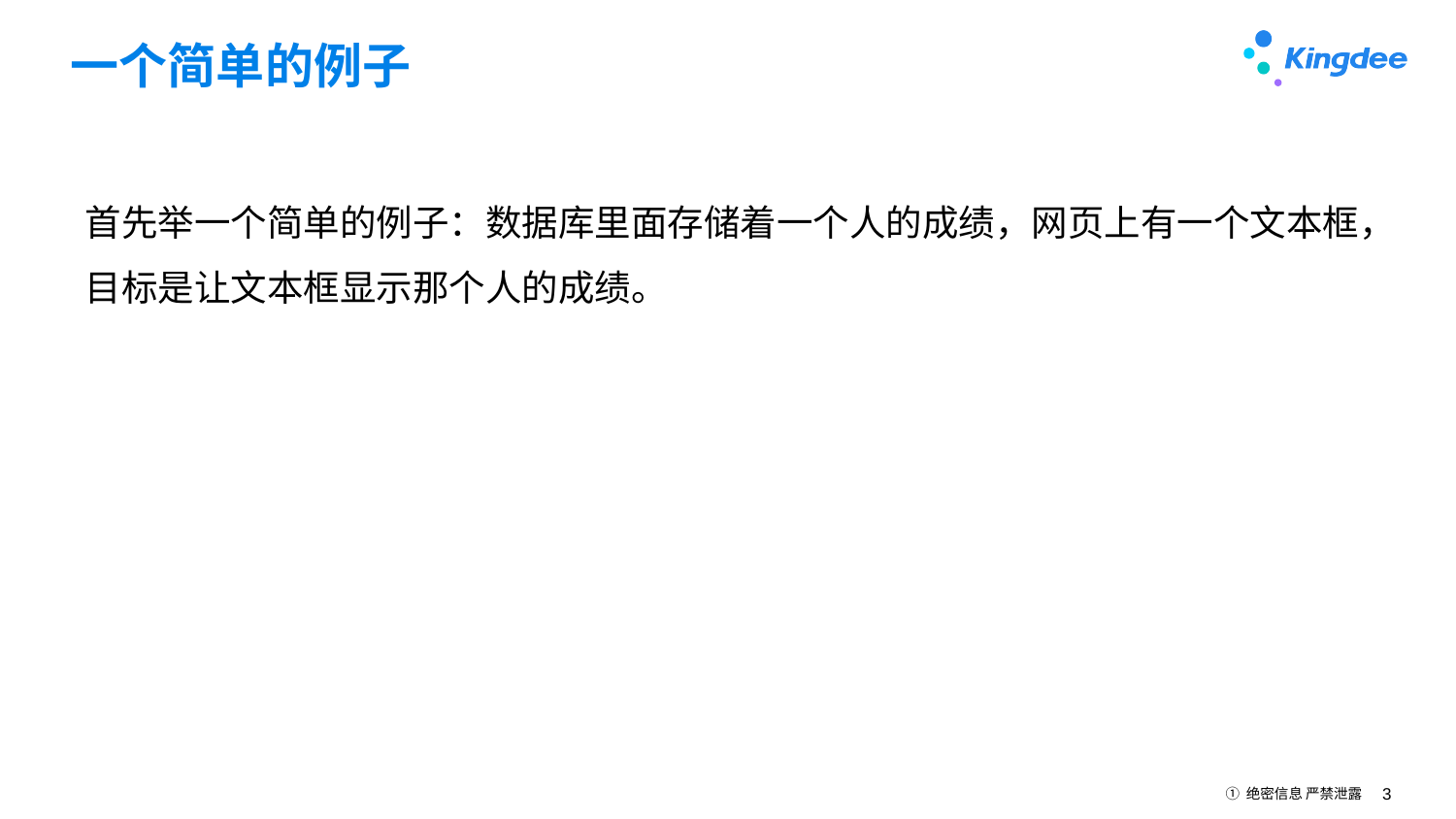

# 一个简单的例子
首先举一个简单的例子：数据库里面存储着一个人的成绩，网页上有一个文本框，目标是让文本框显示那个人的成绩。